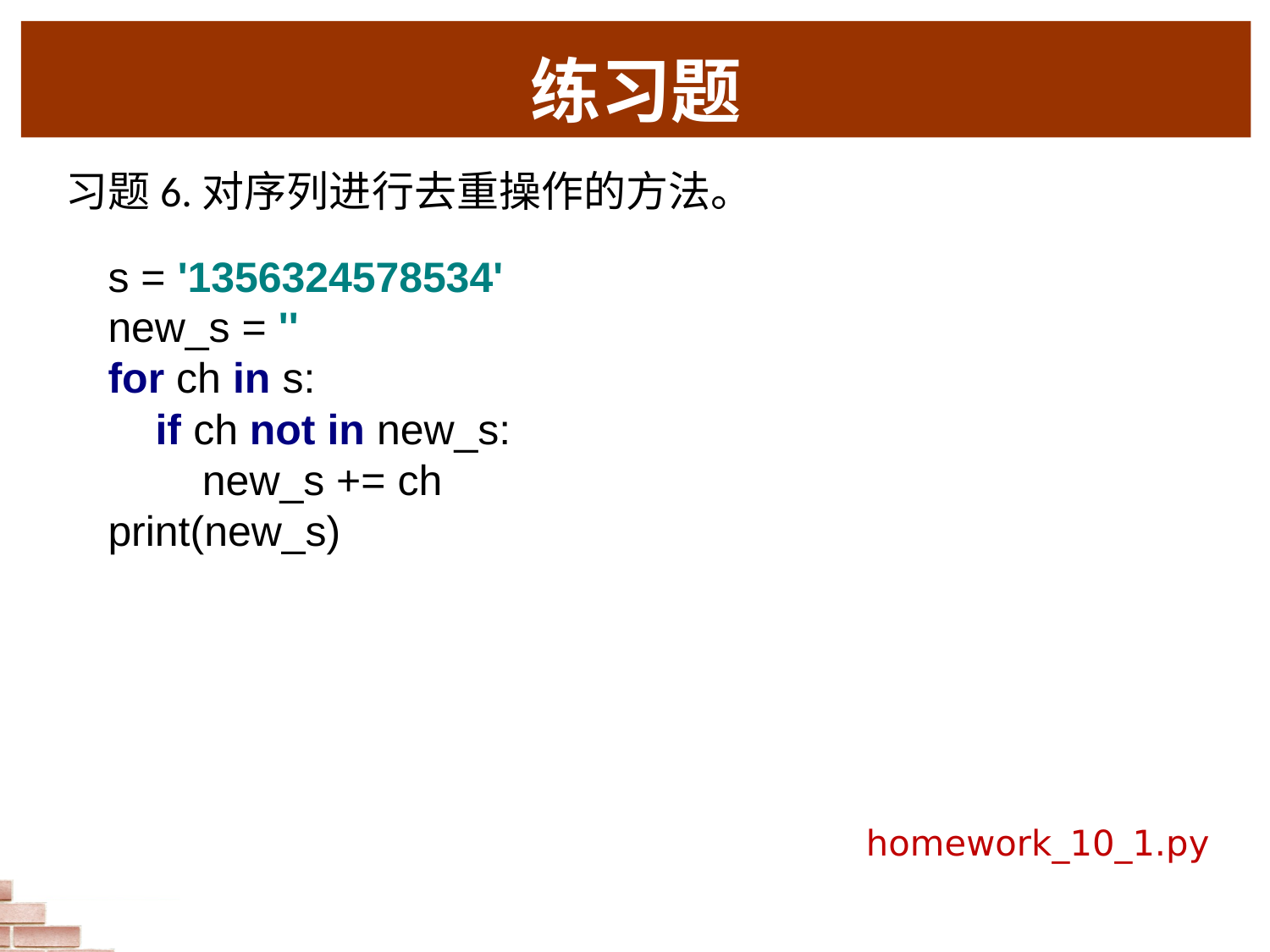

# 练习题
习题6.对序列进行去重操作的方法。
s = '1356324578534'
new_s = ''
for ch in s:
    if ch not in new_s:
        new_s += ch
print(new_s)
homework_10_1.py